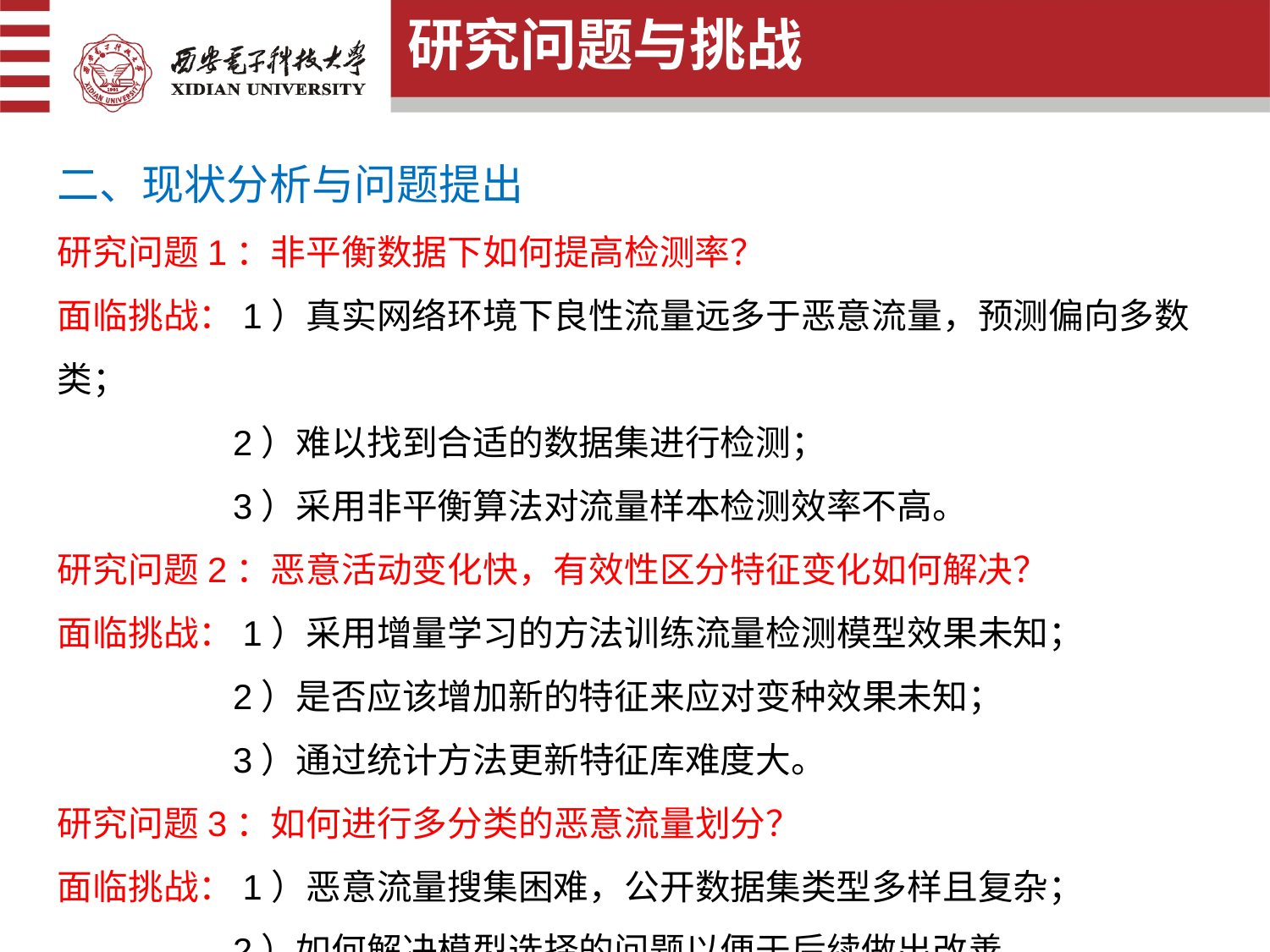

研究问题与挑战
二、现状分析与问题提出
研究问题1：非平衡数据下如何提高检测率？
面临挑战：1）真实网络环境下良性流量远多于恶意流量，预测偏向多数类；
                  2）难以找到合适的数据集进行检测；
                  3）采用非平衡算法对流量样本检测效率不高。
研究问题2：恶意活动变化快，有效性区分特征变化如何解决？
面临挑战：1）采用增量学习的方法训练流量检测模型效果未知；
                  2）是否应该增加新的特征来应对变种效果未知；
                  3）通过统计方法更新特征库难度大。
研究问题3：如何进行多分类的恶意流量划分？
面临挑战：1）恶意流量搜集困难，公开数据集类型多样且复杂；
                  2）如何解决模型选择的问题以便于后续做出改善。